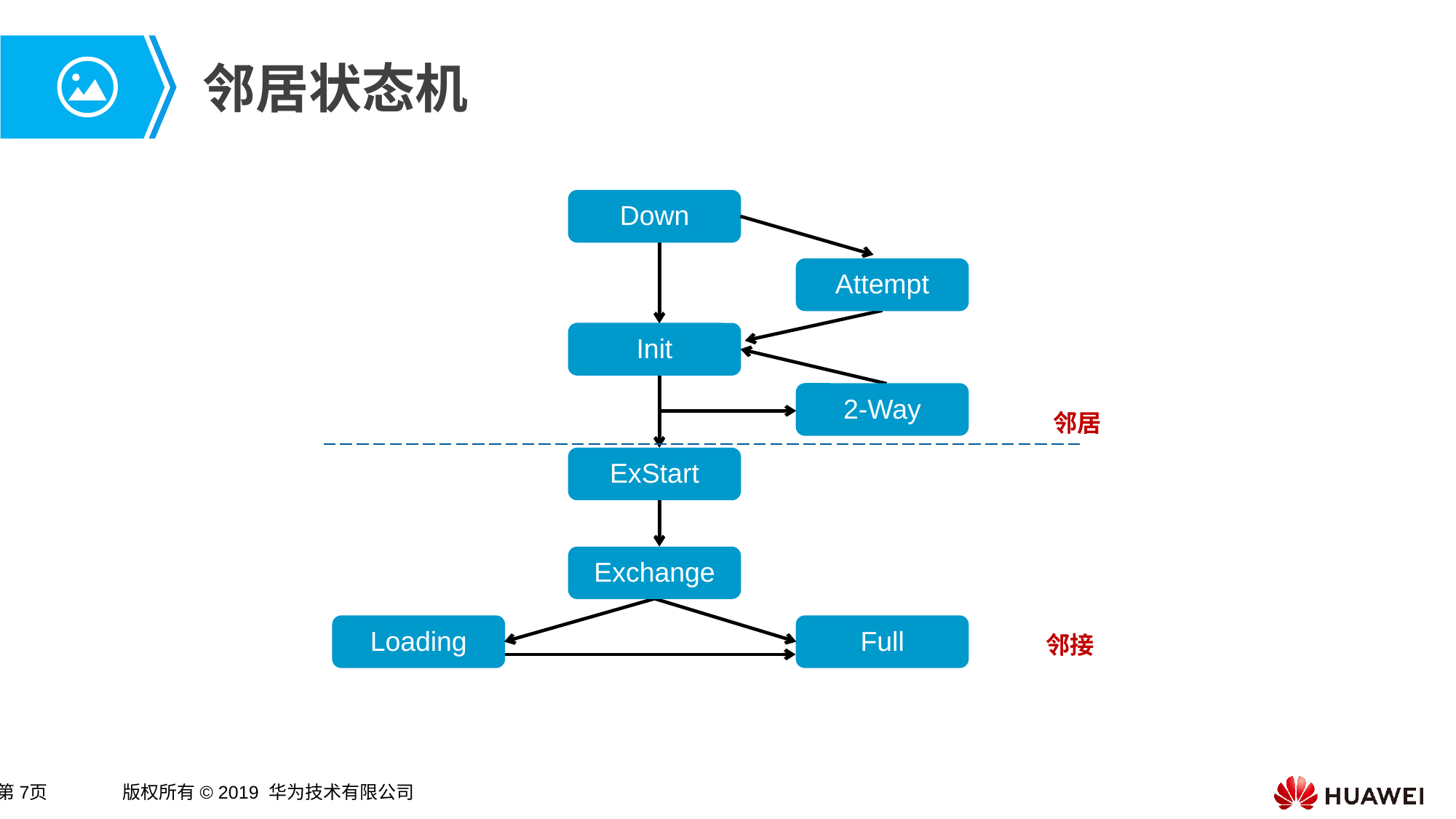

# 邻居状态机
Down
Attempt
Init
2-Way
邻居
ExStart
Exchange
Loading
Full
邻接